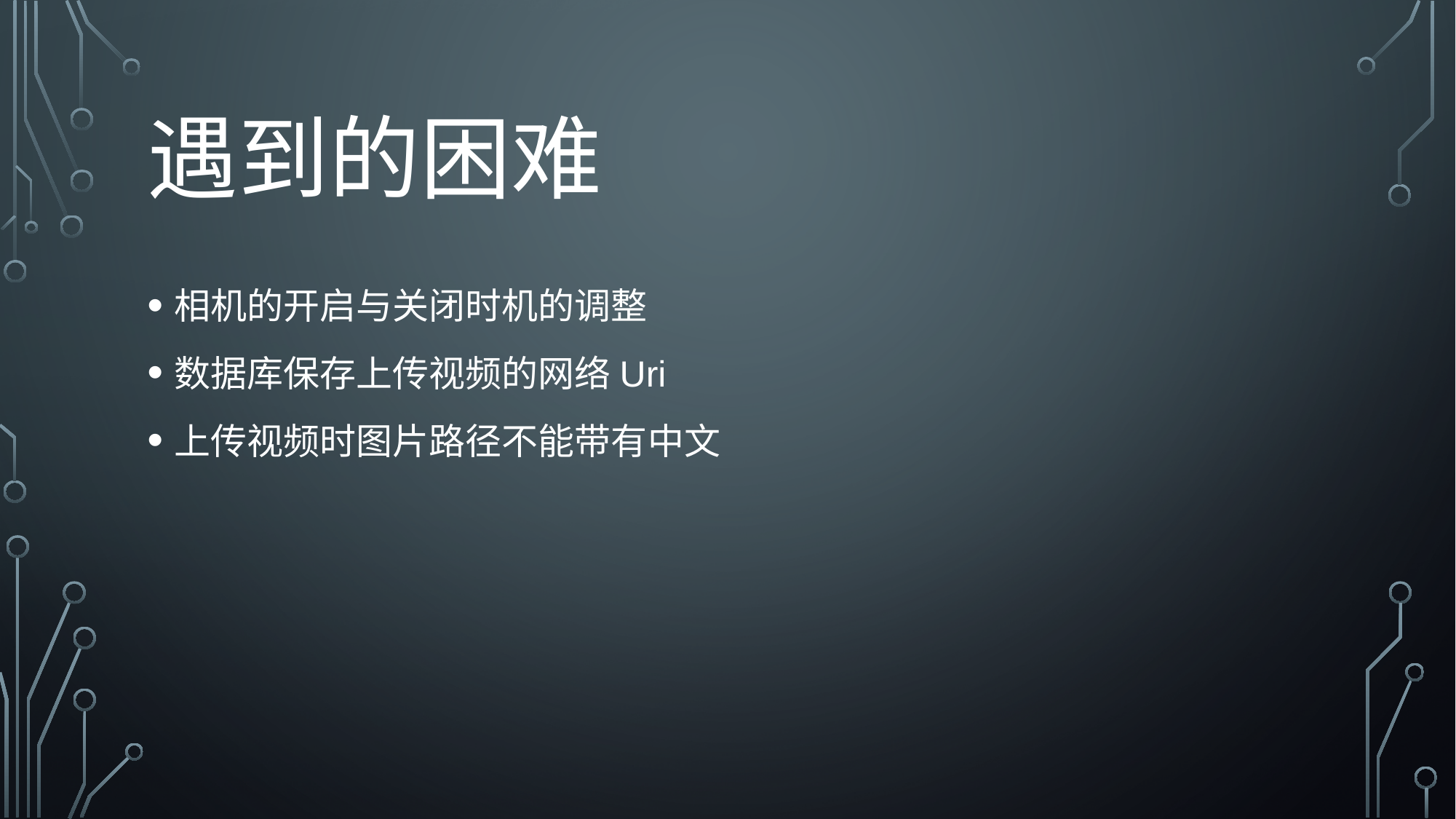

# 遇到的困难
相机的开启与关闭时机的调整
数据库保存上传视频的网络Uri
上传视频时图片路径不能带有中文